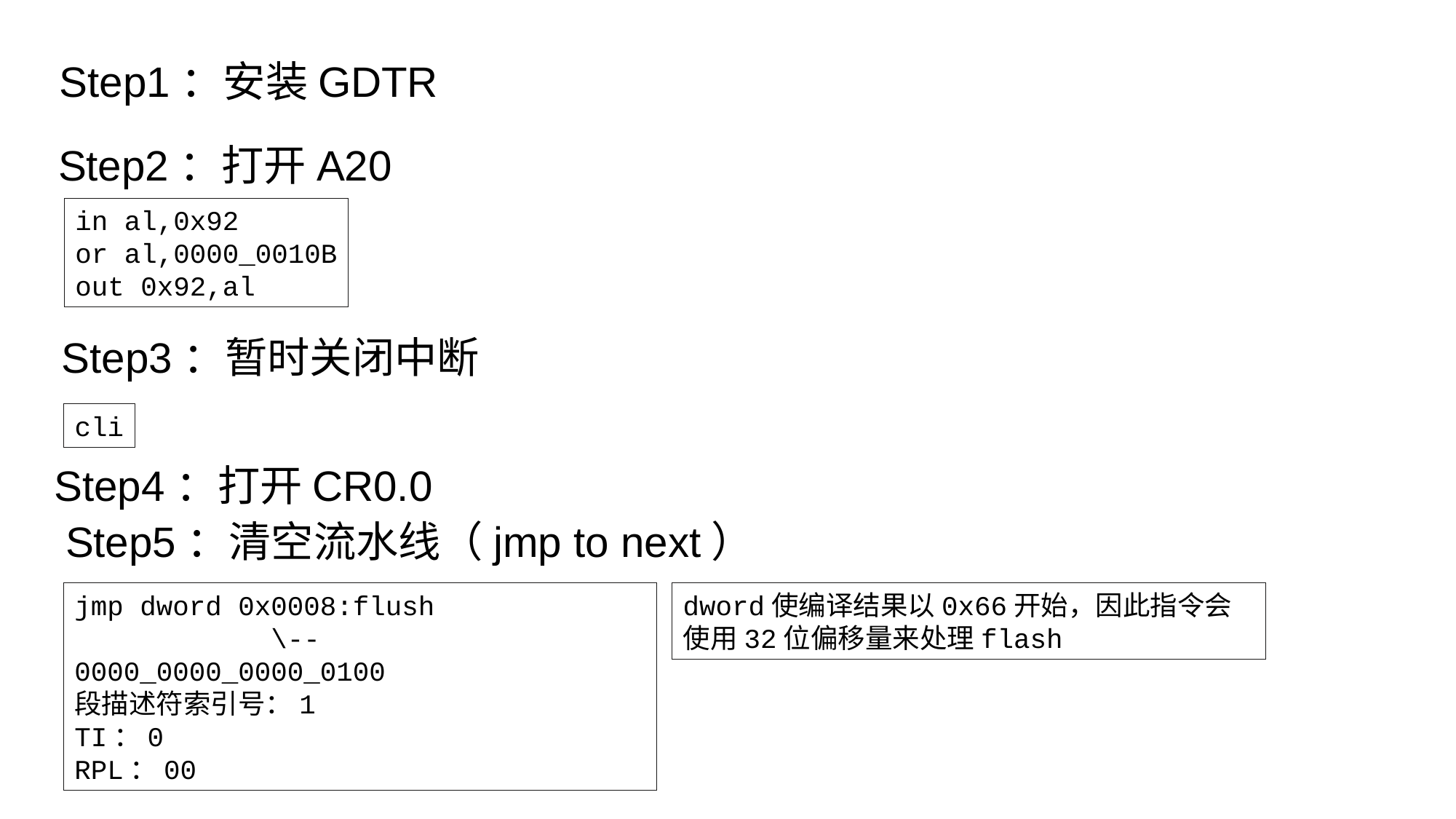

Step1：安装GDTR
Step2：打开A20
in al,0x92
or al,0000_0010B
out 0x92,al
Step3：暂时关闭中断
cli
Step4：打开CR0.0
Step5：清空流水线（jmp to next）
jmp dword 0x0008:flush
            \-- 0000_0000_0000_0100
段描述符索引号：1
TI：0
RPL：00
dword使编译结果以0x66开始，因此指令会使用32位偏移量来处理flash